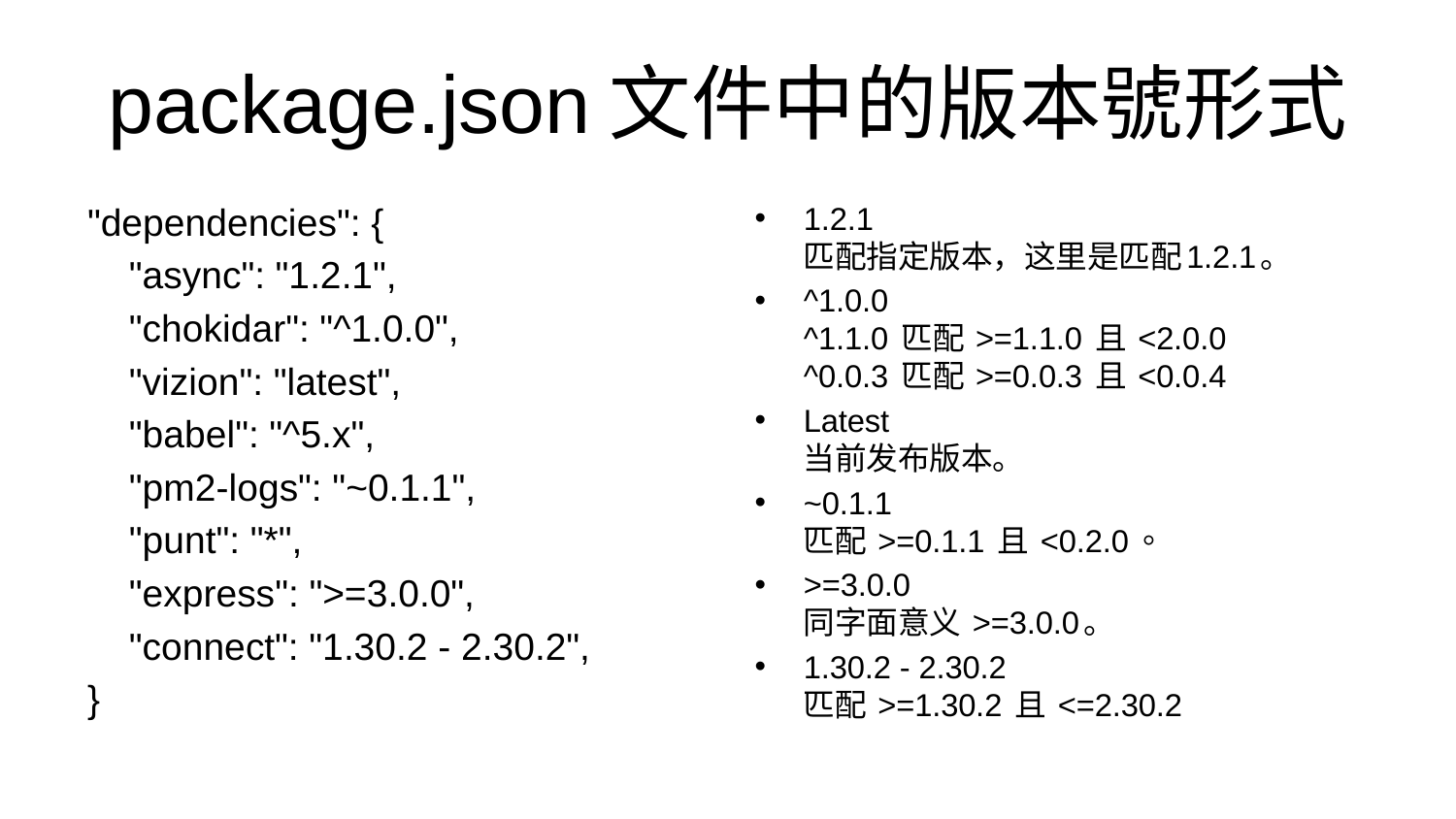

# package.json文件中的版本號形式
"dependencies": {
    "async": "1.2.1",
    "chokidar": "^1.0.0",
    "vizion": "latest",
    "babel": "^5.x",
    "pm2-logs": "~0.1.1",
    "punt": "*",
    "express": ">=3.0.0",
    "connect": "1.30.2 - 2.30.2",
}
1.2.1
匹配指定版本，这里是匹配1.2.1。
^1.0.0
^1.1.0 匹配 >=1.1.0 且 <2.0.0
^0.0.3 匹配 >=0.0.3 且 <0.0.4
Latest
当前发布版本。
~0.1.1
匹配 >=0.1.1 且 <0.2.0。
>=3.0.0
同字面意义 >=3.0.0。
1.30.2 - 2.30.2
匹配 >=1.30.2 且 <=2.30.2